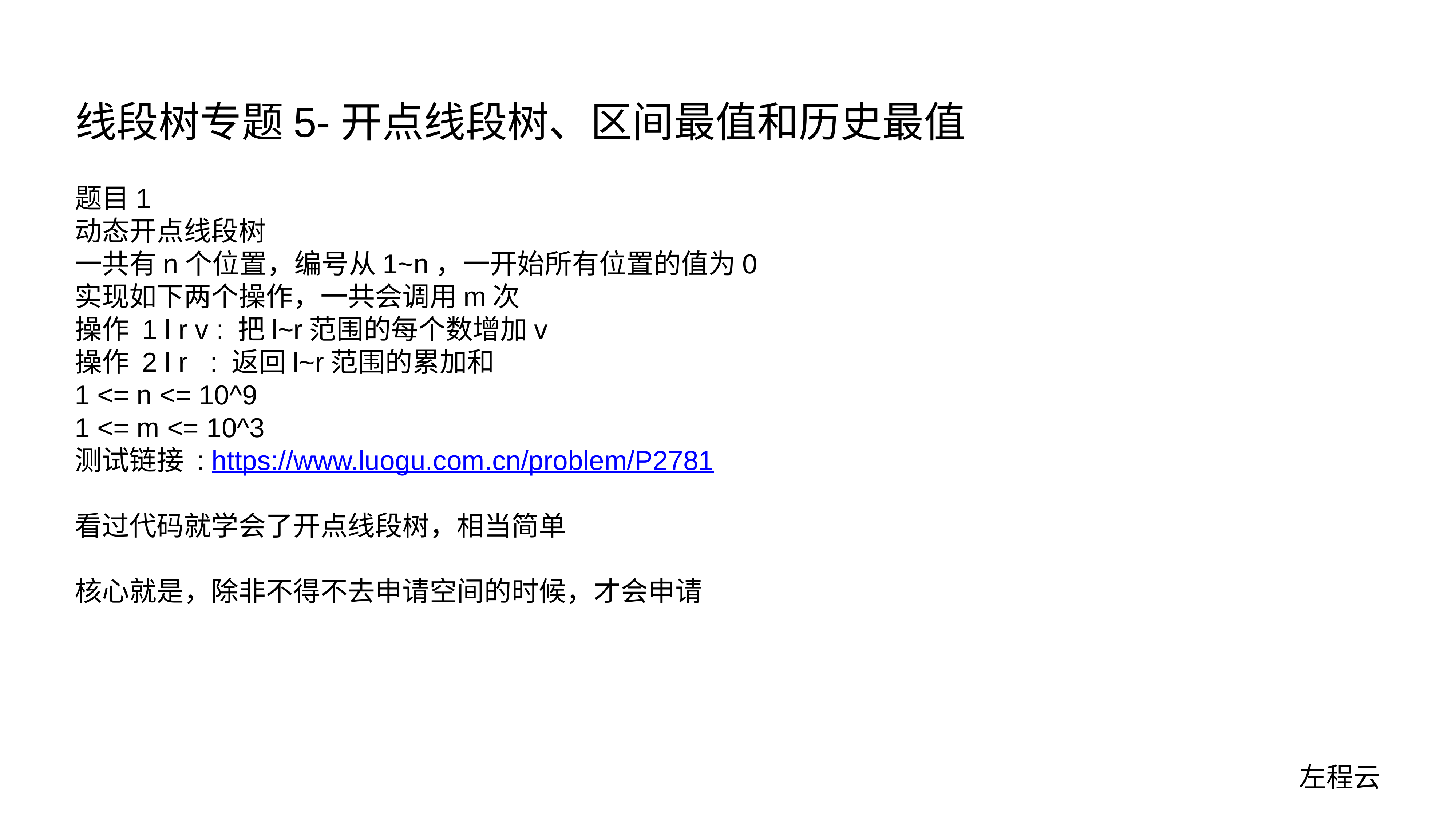

# 线段树专题5-开点线段树、区间最值和历史最值
题目1
动态开点线段树
一共有n个位置，编号从1~n，一开始所有位置的值为0
实现如下两个操作，一共会调用m次
操作 1 l r v : 把l~r范围的每个数增加v
操作 2 l r   : 返回l~r范围的累加和
1 <= n <= 10^9
1 <= m <= 10^3
测试链接 : https://www.luogu.com.cn/problem/P2781

看过代码就学会了开点线段树，相当简单

核心就是，除非不得不去申请空间的时候，才会申请
左程云